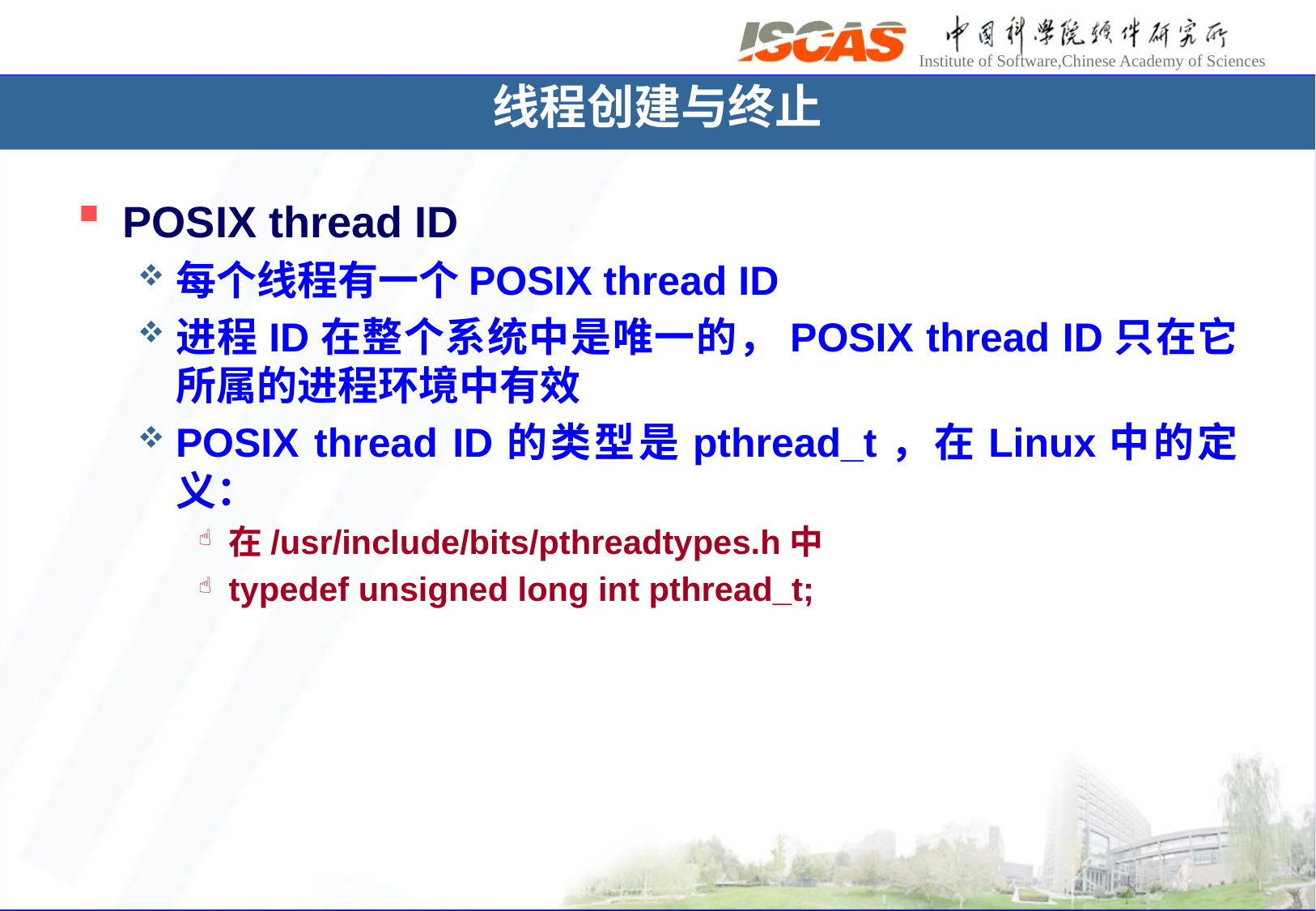

# 线程创建与终止
POSIX thread ID
每个线程有一个POSIX thread ID
进程ID在整个系统中是唯一的，POSIX thread ID只在它所属的进程环境中有效
POSIX thread ID的类型是pthread_t，在Linux中的定义：
在/usr/include/bits/pthreadtypes.h中
typedef unsigned long int pthread_t;